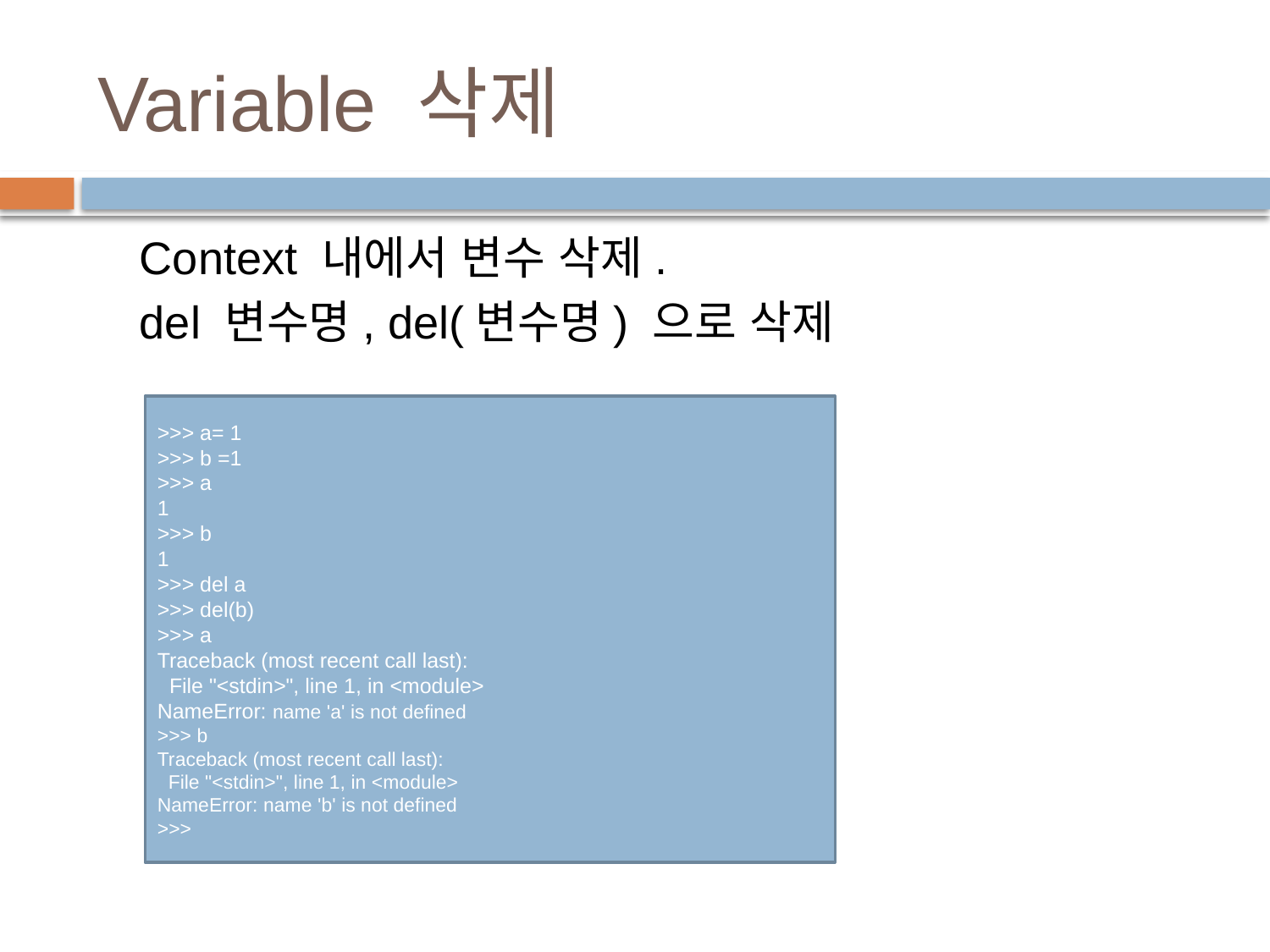

# Variable 삭제
Context 내에서 변수 삭제.
del 변수명, del(변수명) 으로 삭제
>>> a= 1
>>> b =1
>>> a
1
>>> b
1
>>> del a
>>> del(b)
>>> a
Traceback (most recent call last):
  File "<stdin>", line 1, in <module>
NameError: name 'a' is not defined
>>> b
Traceback (most recent call last):
  File "<stdin>", line 1, in <module>
NameError: name 'b' is not defined
>>>